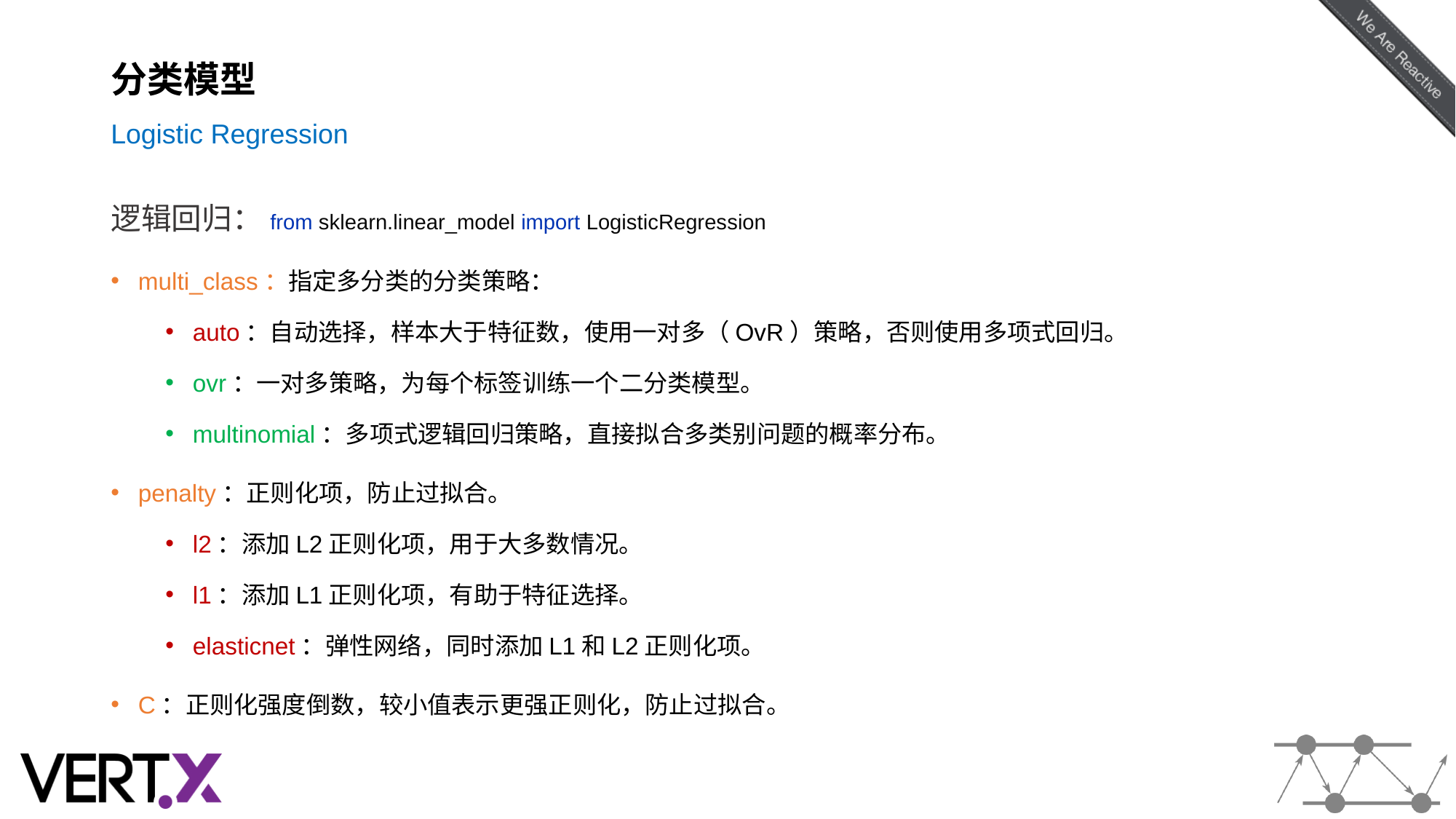

# 分类模型 Logistic Regression
逻辑回归：from sklearn.linear_model import LogisticRegression
multi_class：指定多分类的分类策略：
auto：自动选择，样本大于特征数，使用一对多（OvR）策略，否则使用多项式回归。
ovr：一对多策略，为每个标签训练一个二分类模型。
multinomial：多项式逻辑回归策略，直接拟合多类别问题的概率分布。
penalty：正则化项，防止过拟合。
l2：添加L2正则化项，用于大多数情况。
l1：添加L1正则化项，有助于特征选择。
elasticnet：弹性网络，同时添加L1和L2正则化项。
C：正则化强度倒数，较小值表示更强正则化，防止过拟合。